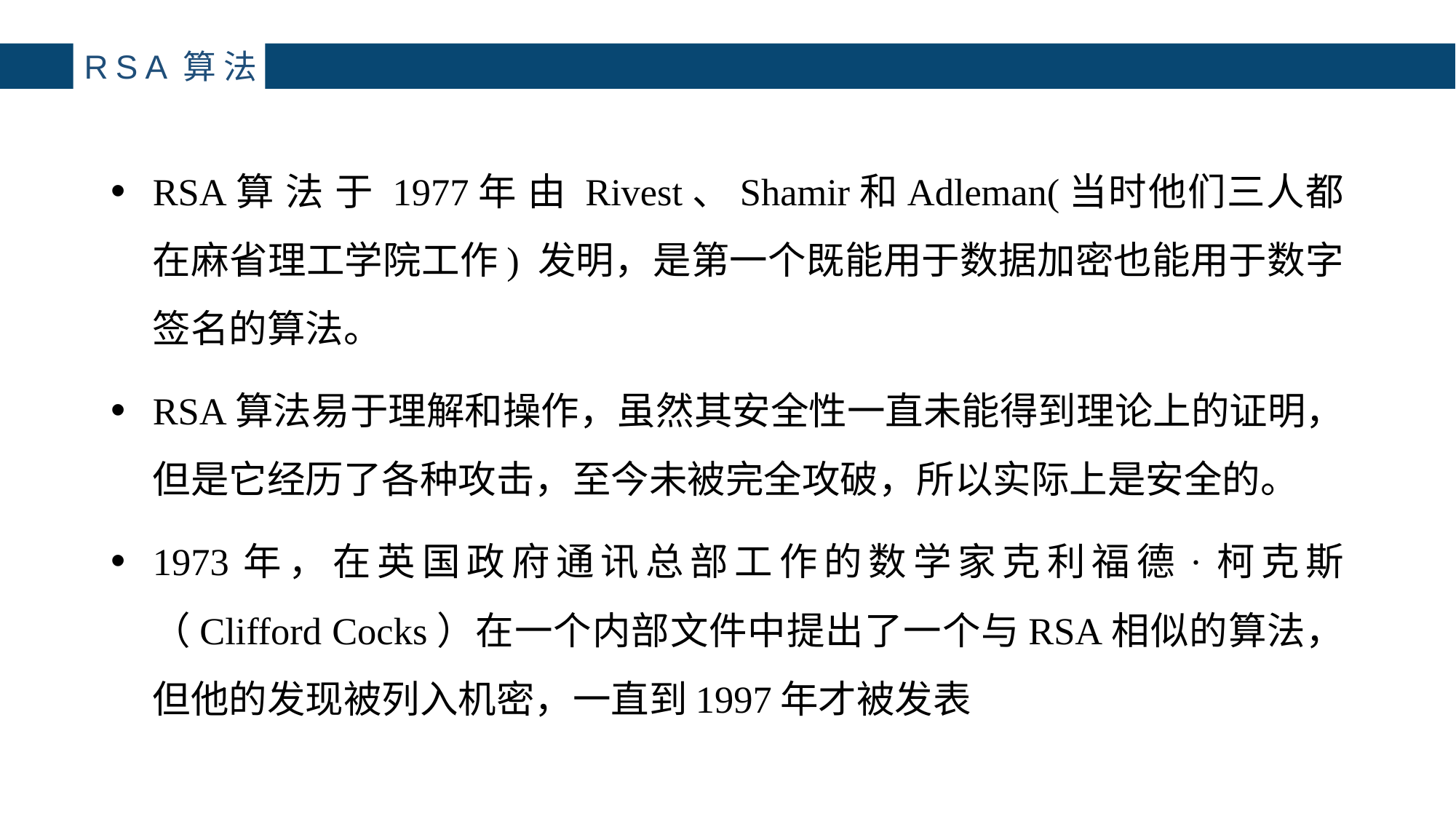

# RSA算法
RSA算 法 于 1977年 由 Rivest、Shamir和Adleman(当时他们三人都在麻省理工学院工作) 发明，是第一个既能用于数据加密也能用于数字签名的算法。
RSA算法易于理解和操作，虽然其安全性一直未能得到理论上的证明，但是它经历了各种攻击，至今未被完全攻破，所以实际上是安全的。
1973年，在英国政府通讯总部工作的数学家克利福德·柯克斯（Clifford Cocks）在一个内部文件中提出了一个与RSA相似的算法，但他的发现被列入机密，一直到1997年才被发表